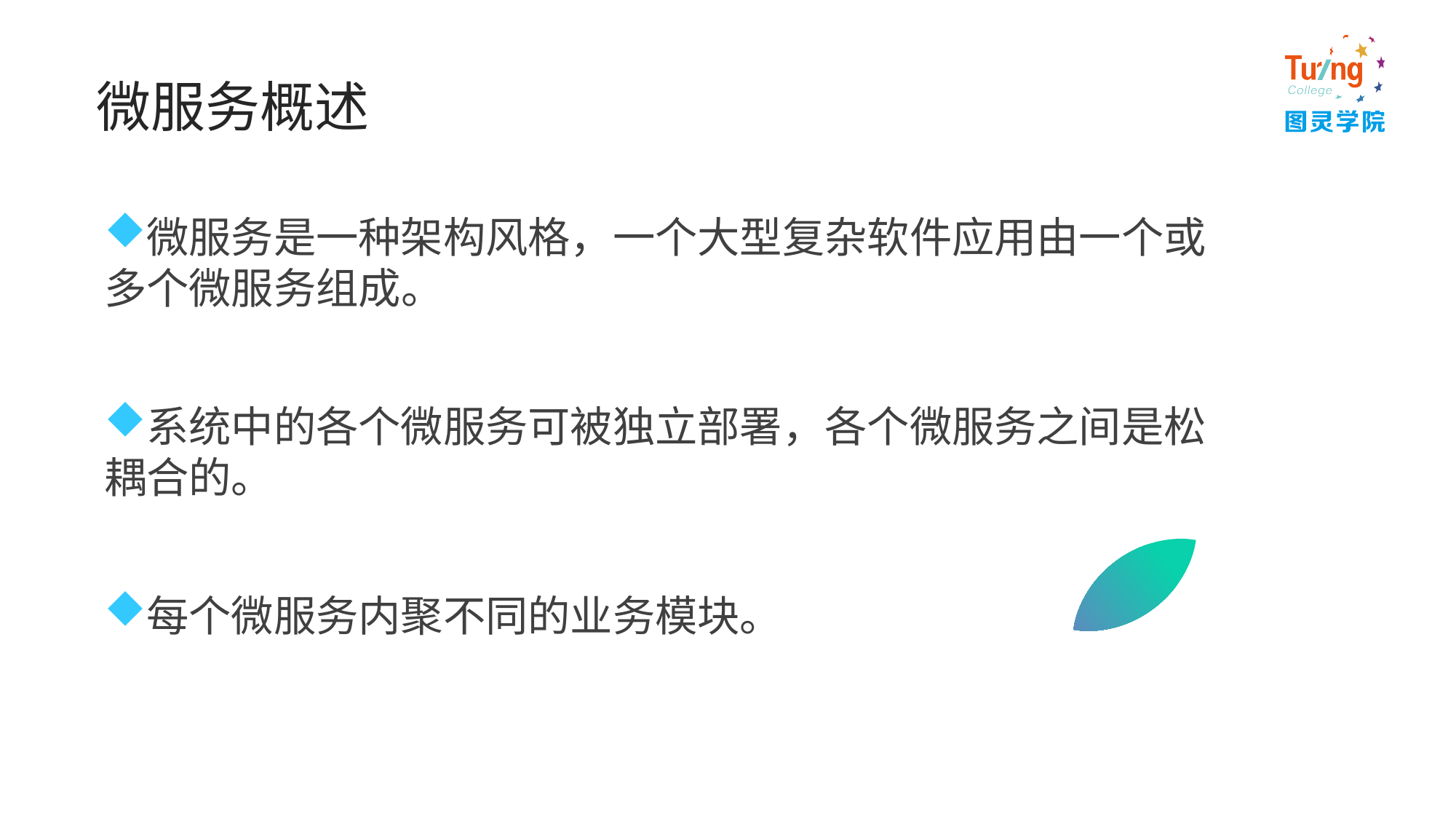

# 微服务概述

微服务是一种架构风格，一个大型复杂软件应用由一个或多个微服务组成。

系统中的各个微服务可被独立部署，各个微服务之间是松耦合的。

每个微服务内聚不同的业务模块。